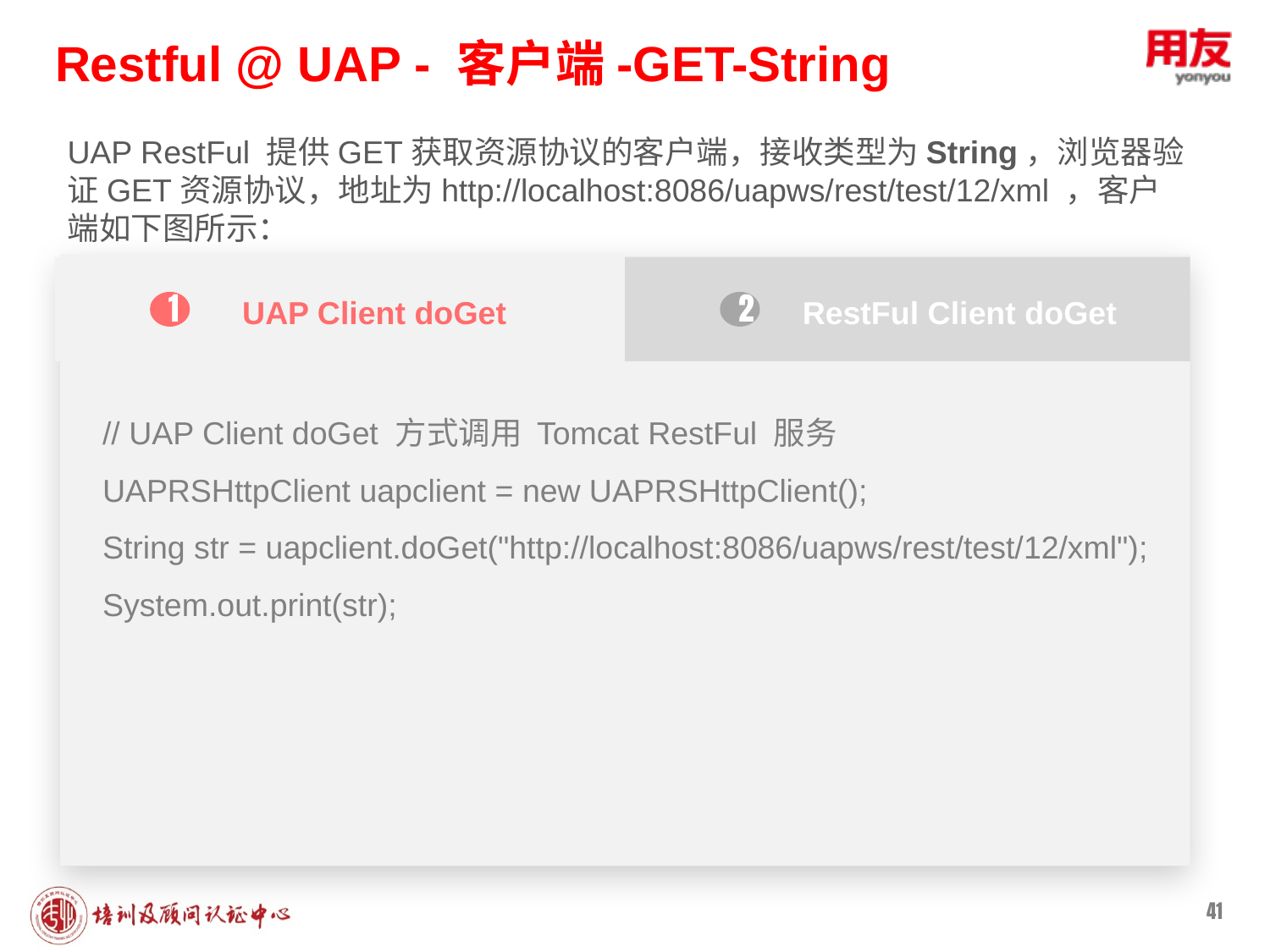

Restful @ UAP - 客户端-GET-String
UAP RestFul 提供GET获取资源协议的客户端，接收类型为String，浏览器验证GET资源协议，地址为http://localhost:8086/uapws/rest/test/12/xml ，客户端如下图所示：

UAP Client doGet
1

RestFul Client doGet
2
// UAP Client doGet 方式调用 Tomcat RestFul 服务
UAPRSHttpClient uapclient = new UAPRSHttpClient();
String str = uapclient.doGet("http://localhost:8086/uapws/rest/test/12/xml");
System.out.print(str);